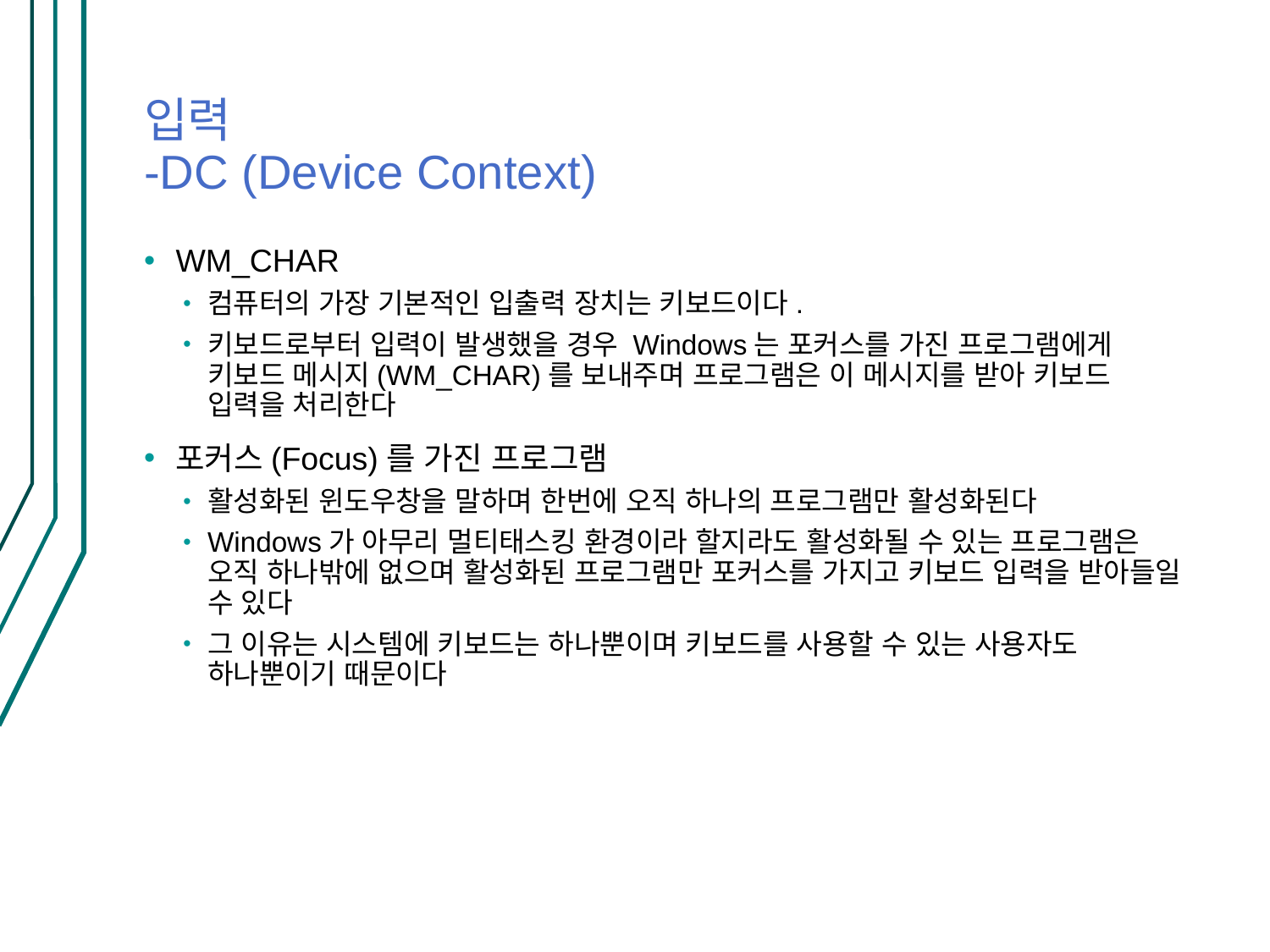

# 입력 -DC (Device Context)
WM_CHAR
컴퓨터의 가장 기본적인 입출력 장치는 키보드이다.
키보드로부터 입력이 발생했을 경우 Windows는 포커스를 가진 프로그램에게 키보드 메시지(WM_CHAR)를 보내주며 프로그램은 이 메시지를 받아 키보드 입력을 처리한다
포커스(Focus)를 가진 프로그램
활성화된 윈도우창을 말하며 한번에 오직 하나의 프로그램만 활성화된다
Windows가 아무리 멀티태스킹 환경이라 할지라도 활성화될 수 있는 프로그램은 오직 하나밖에 없으며 활성화된 프로그램만 포커스를 가지고 키보드 입력을 받아들일 수 있다
그 이유는 시스템에 키보드는 하나뿐이며 키보드를 사용할 수 있는 사용자도 하나뿐이기 때문이다